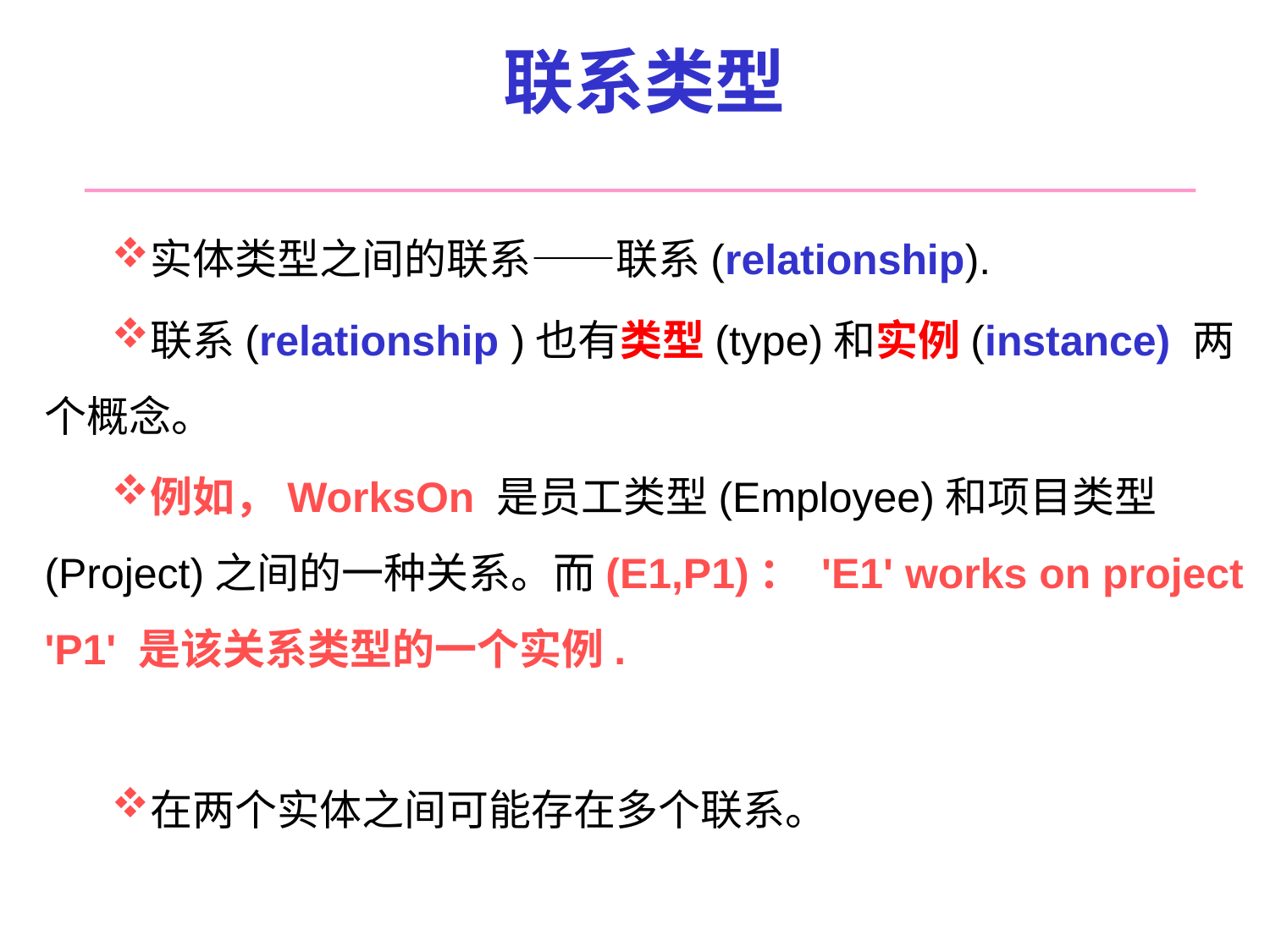

# 联系类型
实体类型之间的联系——联系(relationship).
联系(relationship )也有类型(type)和实例(instance) 两个概念。
例如，WorksOn 是员工类型(Employee)和项目类型(Project)之间的一种关系。而(E1,P1)： 'E1' works on project 'P1' 是该关系类型的一个实例.

在两个实体之间可能存在多个联系。